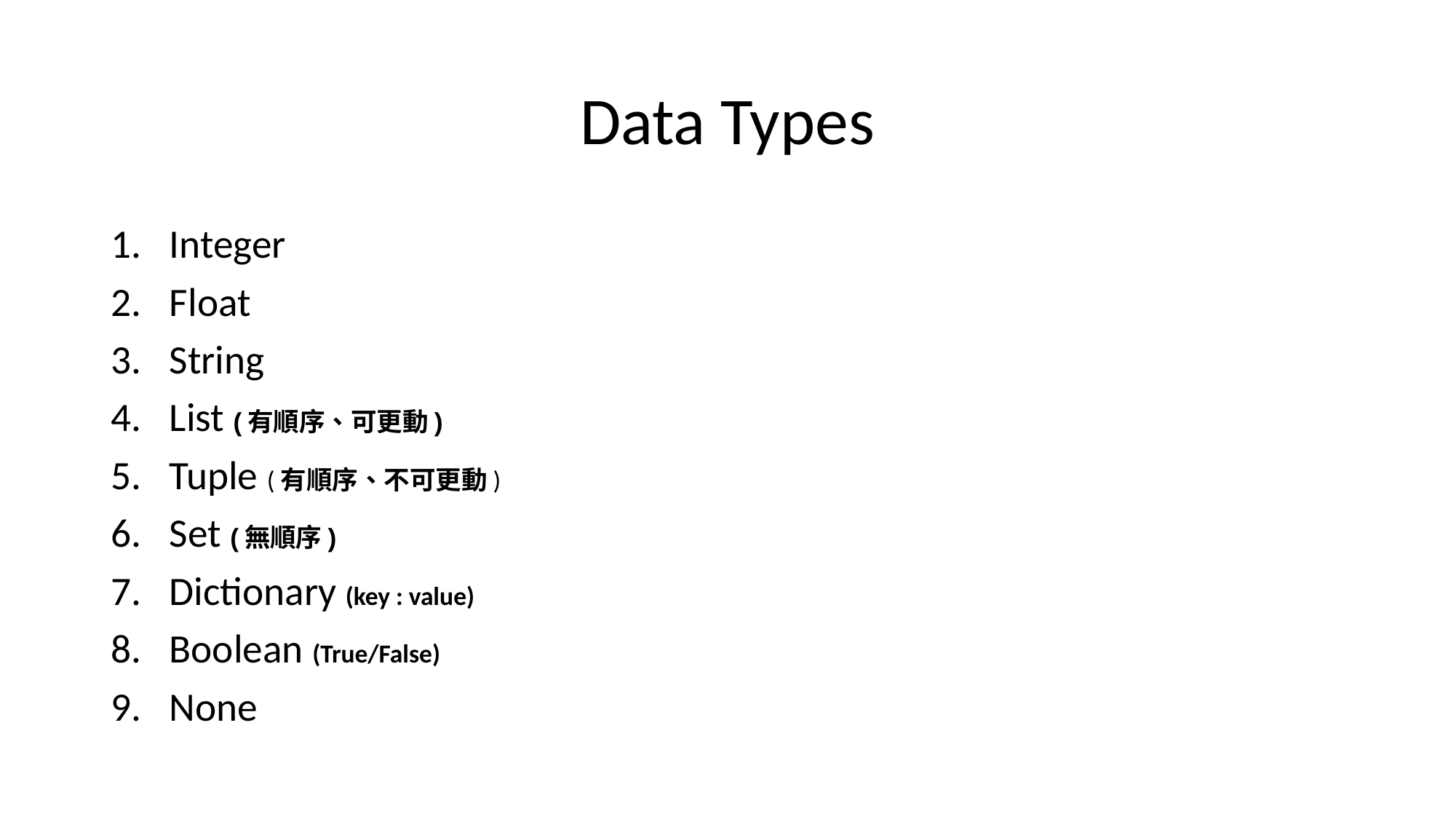

# Data Types
Integer
Float
String
List (有順序、可更動)
Tuple (有順序、不可更動)
Set (無順序)
Dictionary (key : value)
Boolean (True/False)
None